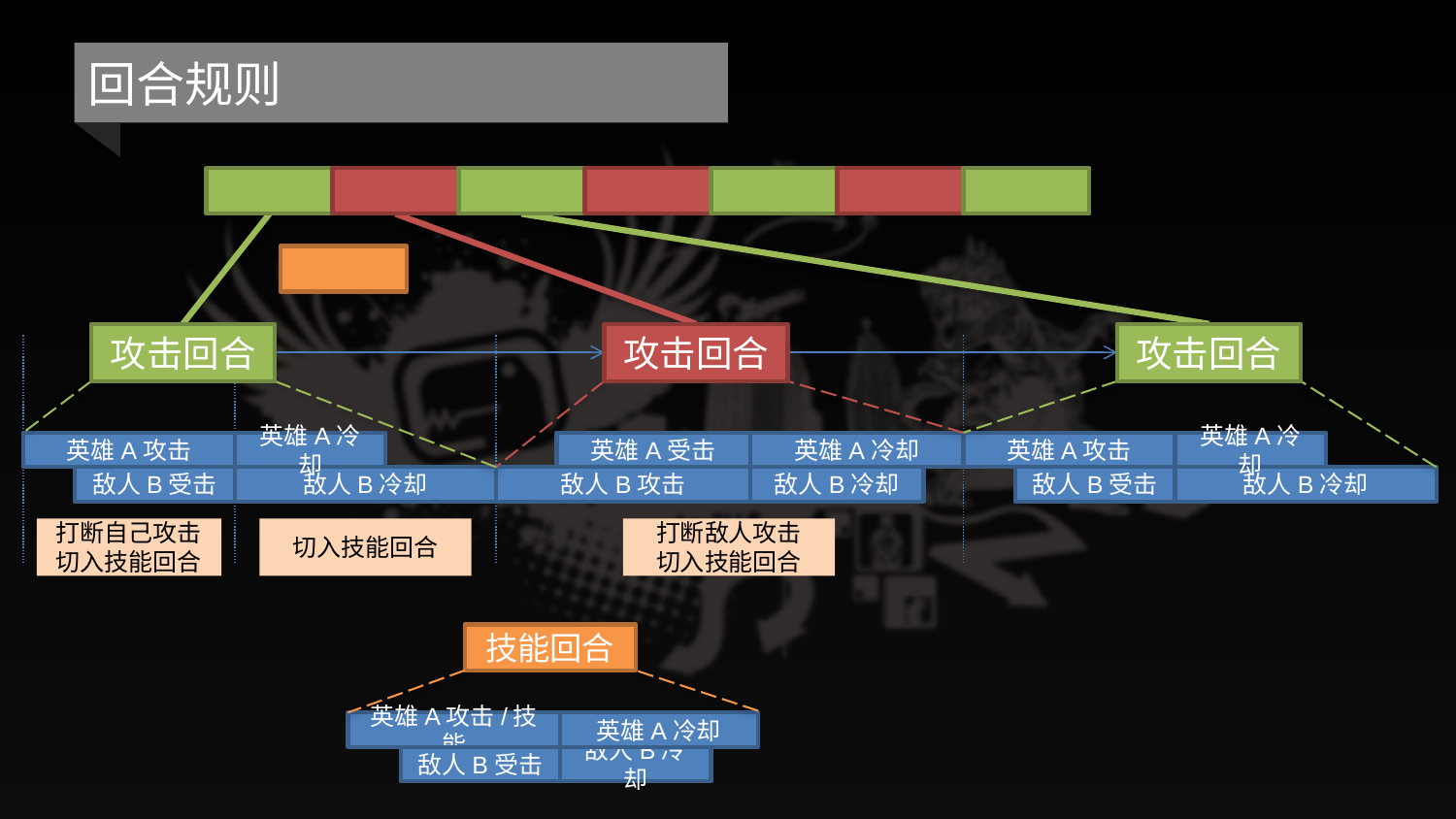

# 回合规则

攻击回合
攻击回合
攻击回合
英雄A攻击
英雄A冷却
英雄A受击
英雄A冷却
英雄A攻击
英雄A冷却
敌人B受击
敌人B冷却
敌人B攻击
敌人B冷却
敌人B受击
敌人B冷却
打断自己攻击
切入技能回合
切入技能回合
打断敌人攻击
切入技能回合
技能回合
英雄A攻击/技能
英雄A冷却
敌人B受击
敌人B冷却